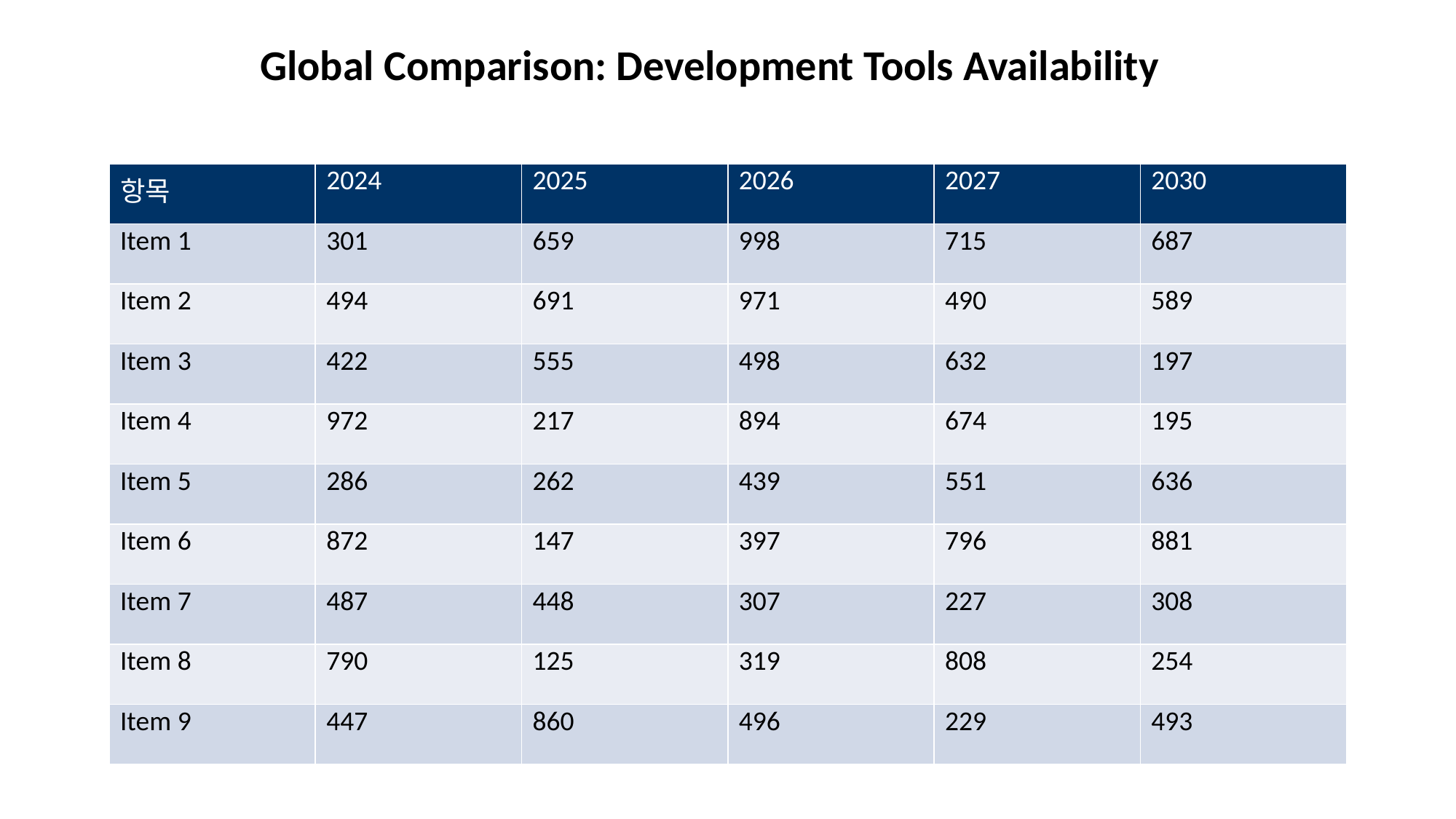

Global Comparison: Development Tools Availability
#
| 항목 | 2024 | 2025 | 2026 | 2027 | 2030 |
| --- | --- | --- | --- | --- | --- |
| Item 1 | 301 | 659 | 998 | 715 | 687 |
| Item 2 | 494 | 691 | 971 | 490 | 589 |
| Item 3 | 422 | 555 | 498 | 632 | 197 |
| Item 4 | 972 | 217 | 894 | 674 | 195 |
| Item 5 | 286 | 262 | 439 | 551 | 636 |
| Item 6 | 872 | 147 | 397 | 796 | 881 |
| Item 7 | 487 | 448 | 307 | 227 | 308 |
| Item 8 | 790 | 125 | 319 | 808 | 254 |
| Item 9 | 447 | 860 | 496 | 229 | 493 |